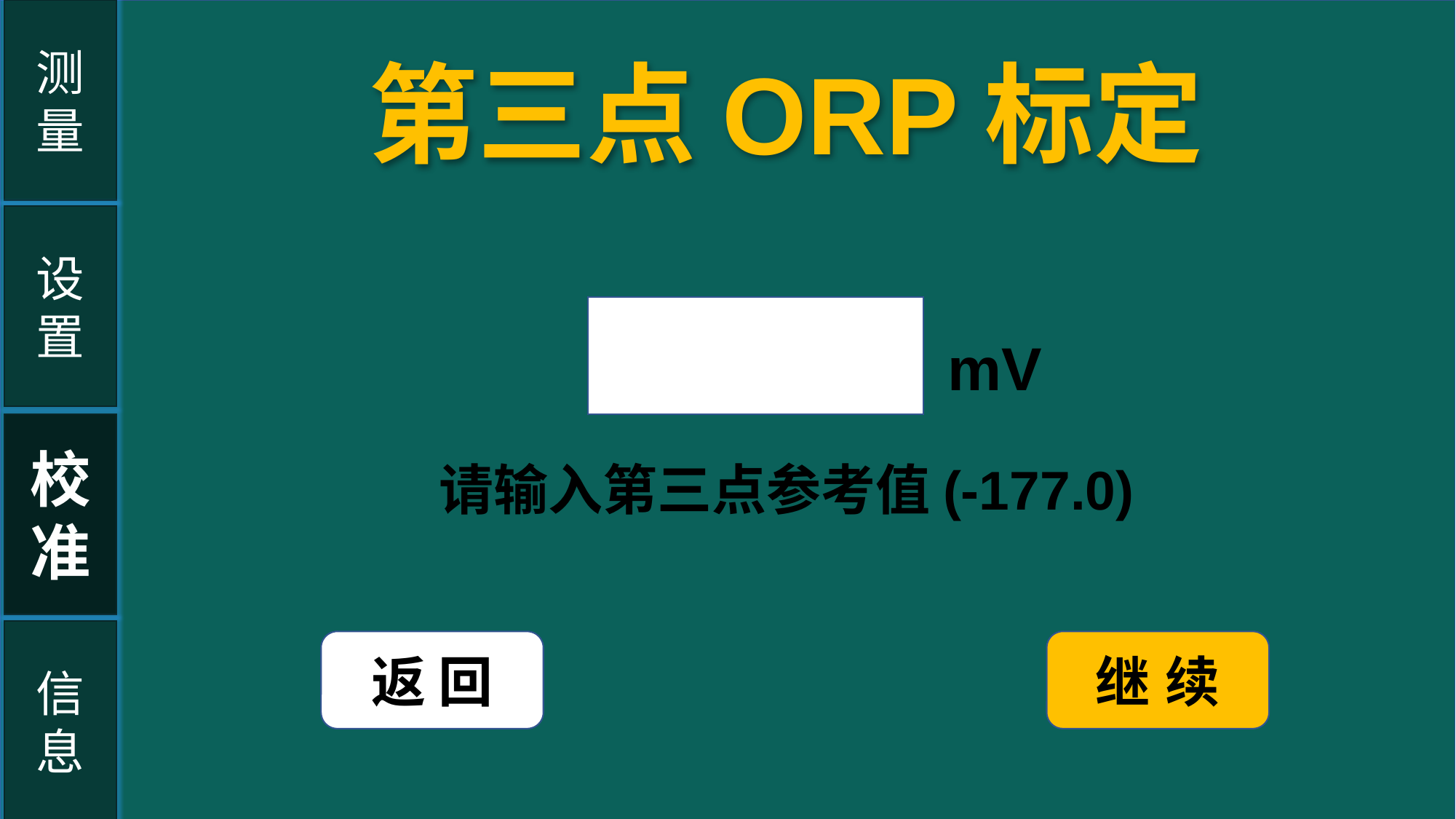

测
量
第三点ORP标定
设置

mV
校
准
请输入第三点参考值(-177.0)
信
息
返 回
继 续